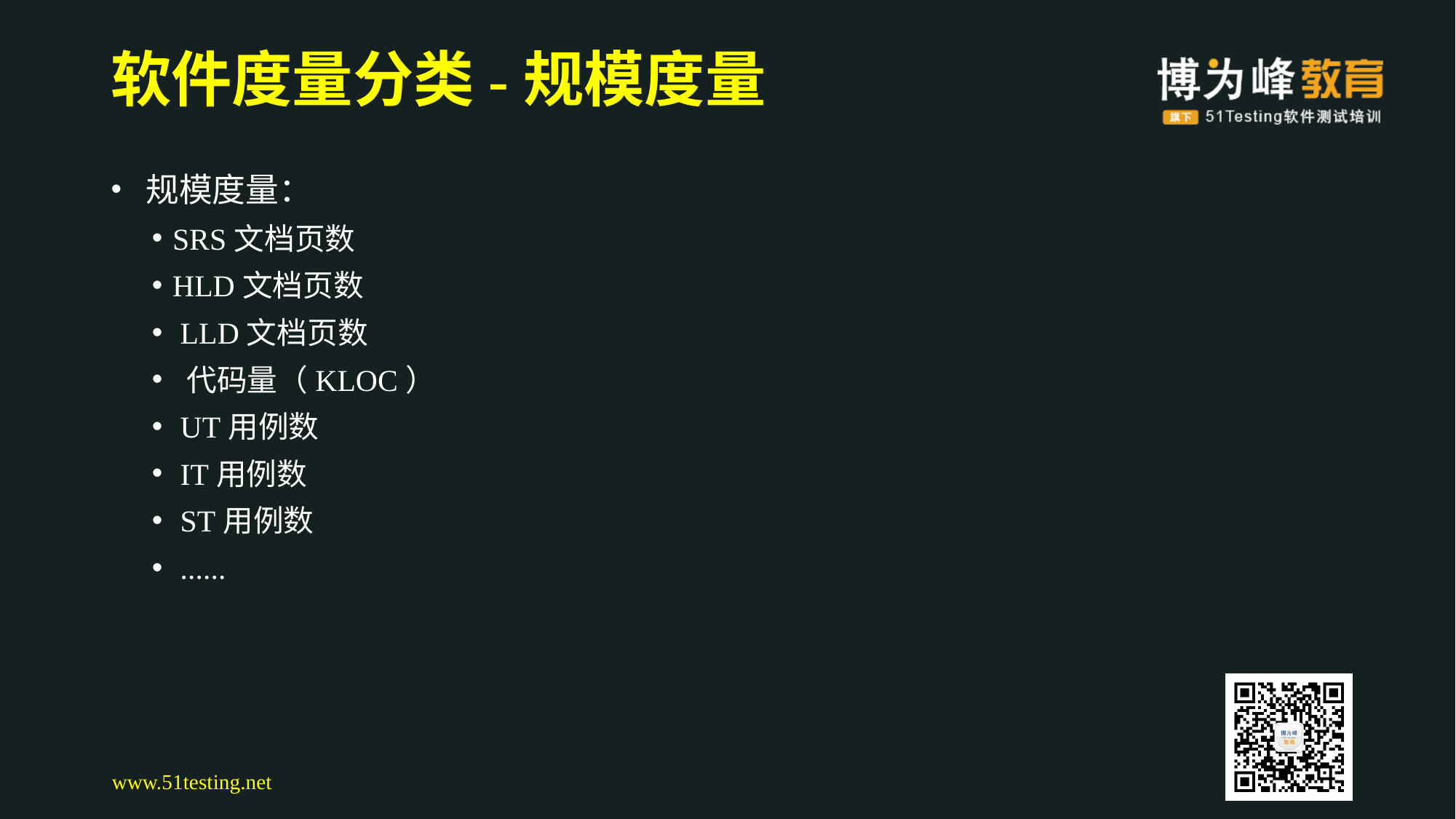

# 软件度量分类-规模度量
 规模度量：
SRS文档页数
HLD文档页数
 LLD文档页数
 代码量（KLOC）
 UT用例数
 IT用例数
 ST用例数
 ......